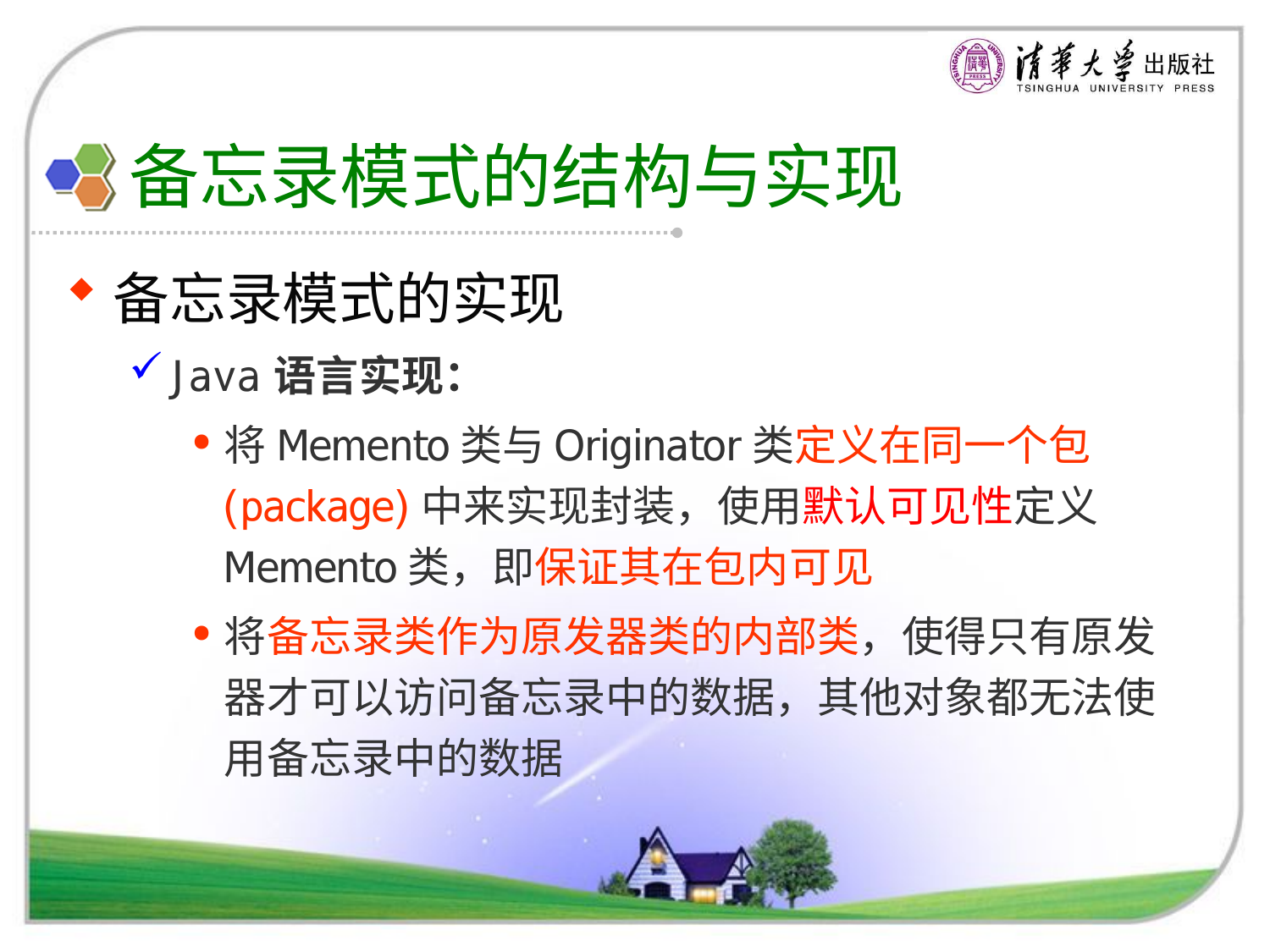

# 备忘录模式的结构与实现
备忘录模式的实现
Java语言实现：
将Memento类与Originator类定义在同一个包(package)中来实现封装，使用默认可见性定义Memento类，即保证其在包内可见
将备忘录类作为原发器类的内部类，使得只有原发器才可以访问备忘录中的数据，其他对象都无法使用备忘录中的数据